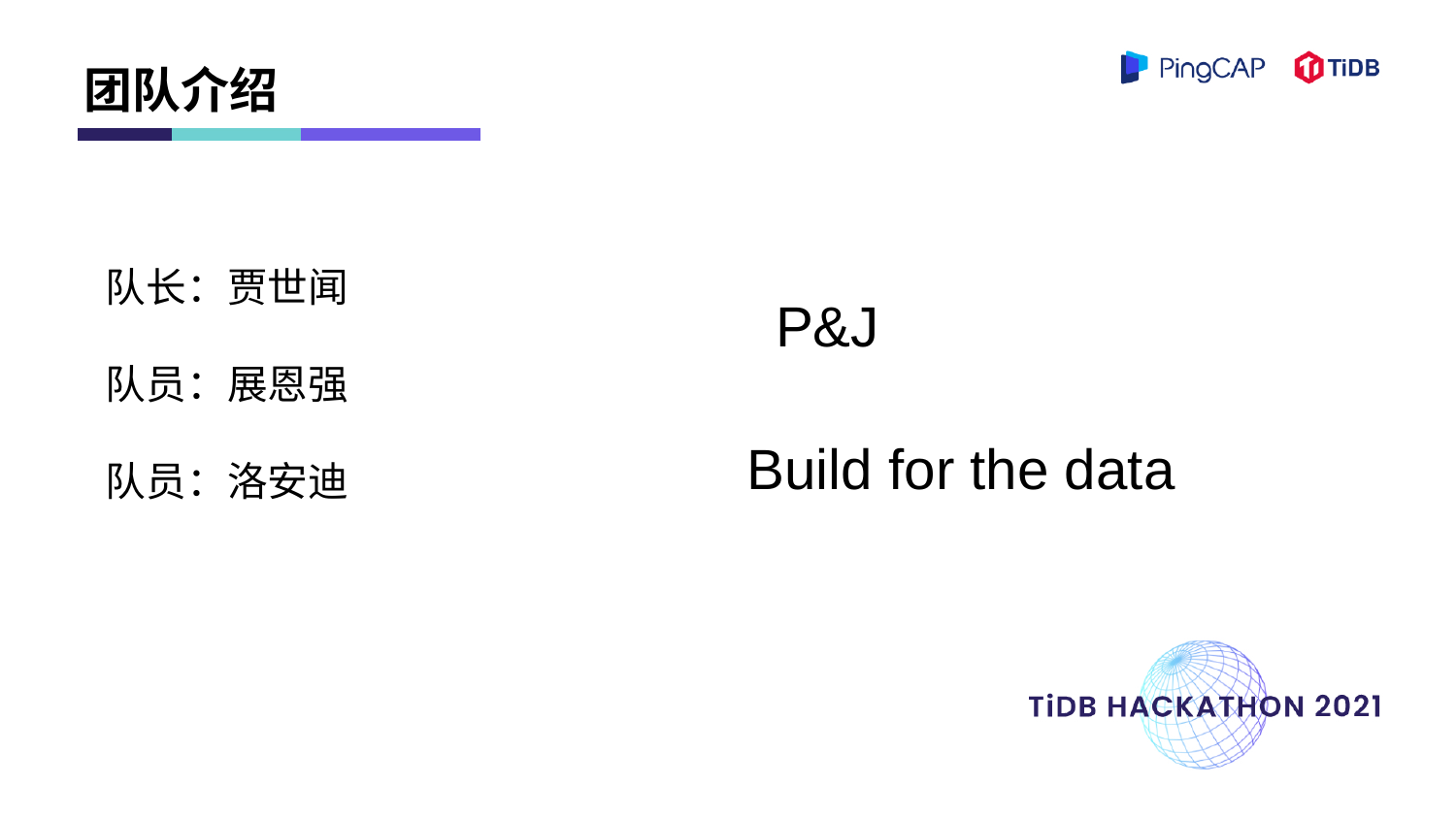

团队介绍
队长：贾世闻

队员：展恩强

队员：洛安迪
P&J
Build for the data